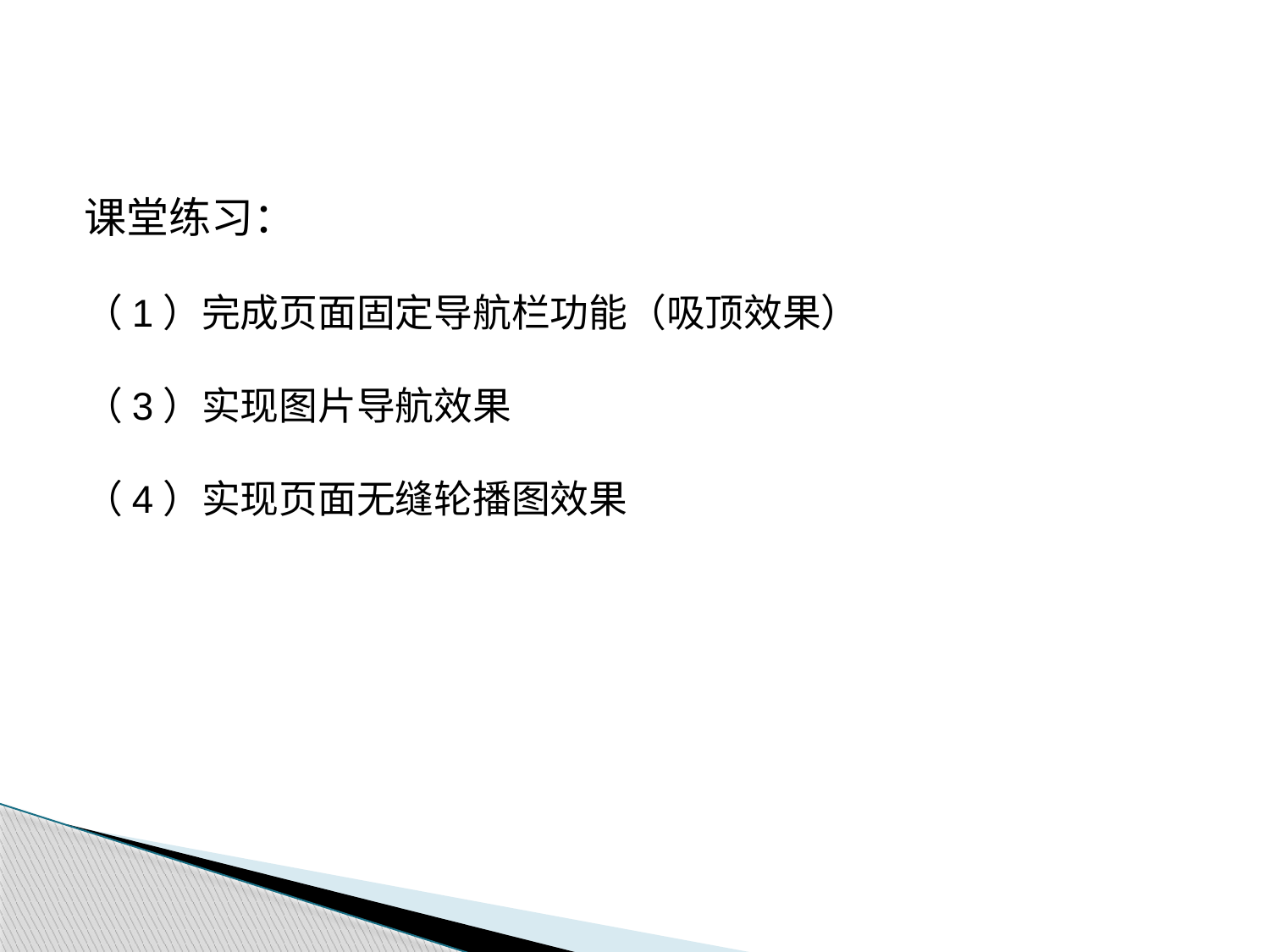

课堂练习：
（1）完成页面固定导航栏功能（吸顶效果）
（3）实现图片导航效果
（4）实现页面无缝轮播图效果